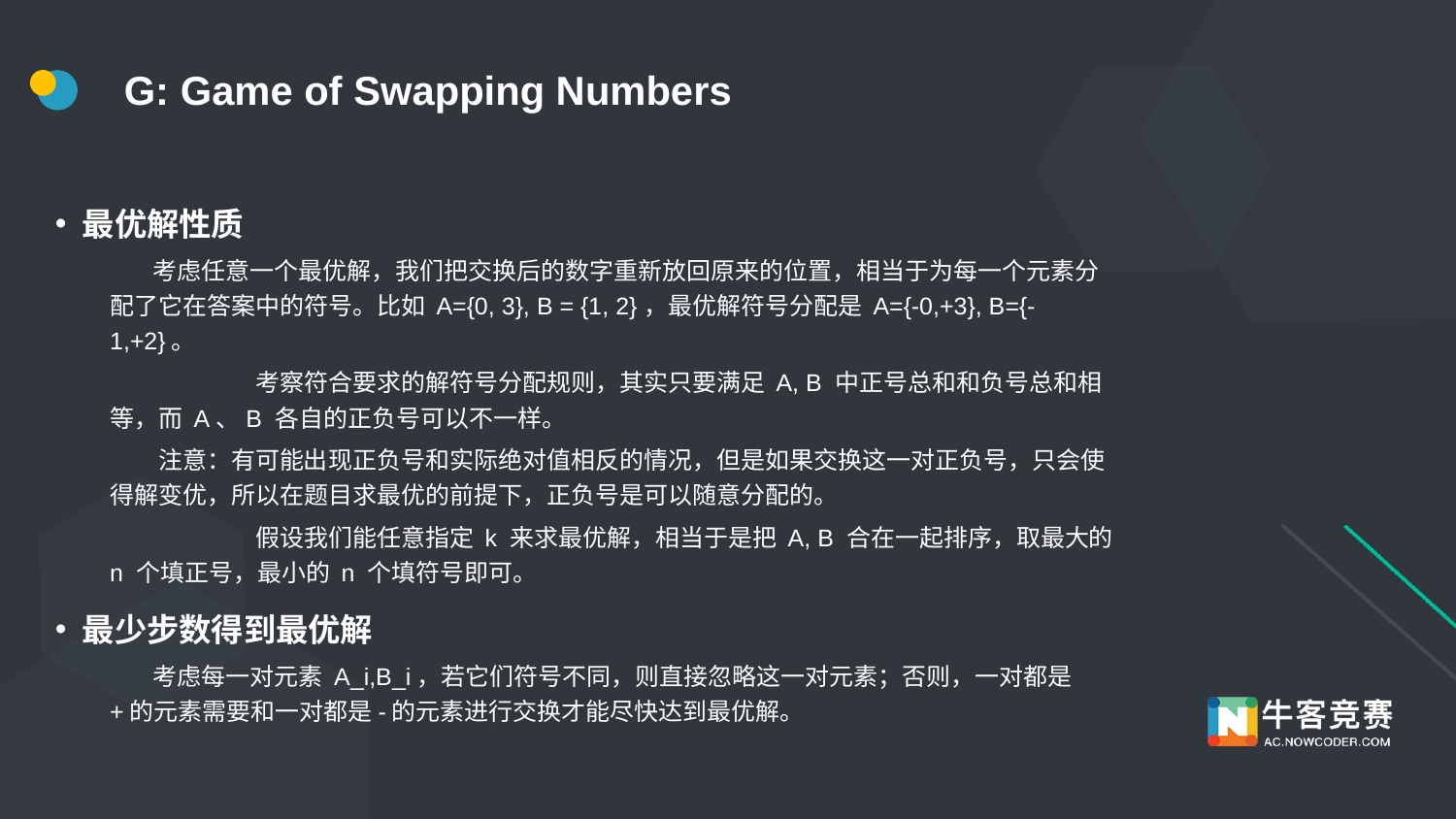

# G: Game of Swapping Numbers
最优解性质
       考虑任意一个最优解，我们把交换后的数字重新放回原来的位置，相当于为每一个元素分配了它在答案中的符号。比如 A={0, 3}, B = {1, 2}，最优解符号分配是 A={-0,+3}, B={-1,+2}。
	考察符合要求的解符号分配规则，其实只要满足 A, B 中正号总和和负号总和相等，而 A、B 各自的正负号可以不一样。
        注意：有可能出现正负号和实际绝对值相反的情况，但是如果交换这一对正负号，只会使得解变优，所以在题目求最优的前提下，正负号是可以随意分配的。
	假设我们能任意指定 k 来求最优解，相当于是把 A, B 合在一起排序，取最大的 n 个填正号，最小的 n 个填符号即可。
最少步数得到最优解
       考虑每一对元素 A_i,B_i，若它们符号不同，则直接忽略这一对元素；否则，一对都是+的元素需要和一对都是-的元素进行交换才能尽快达到最优解。